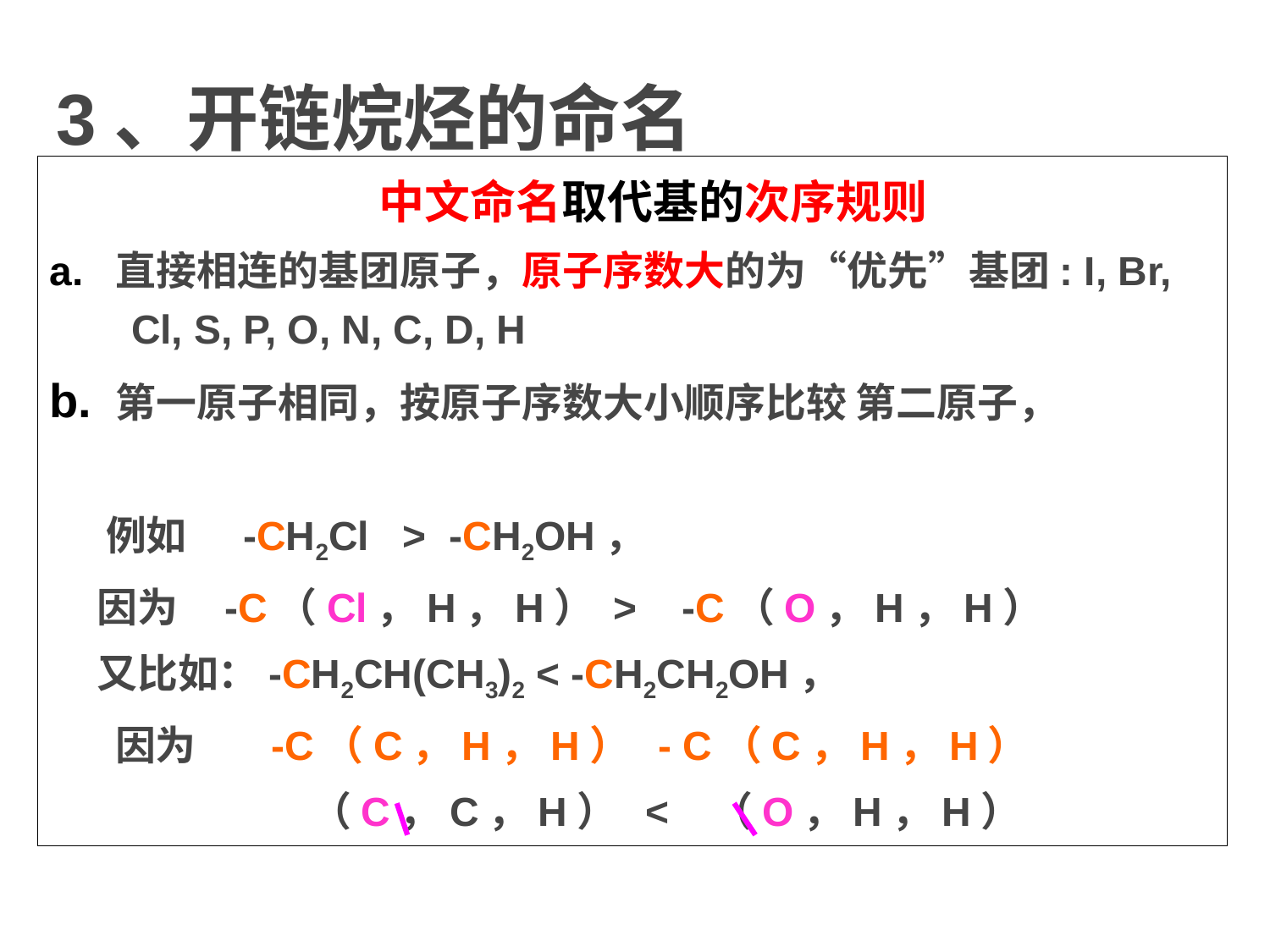

# 3、开链烷烃的命名
   中文命名取代基的次序规则
a.  直接相连的基团原子，原子序数大的为“优先”基团: I, Br, Cl, S, P, O, N, C, D, H
b. 第一原子相同，按原子序数大小顺序比较 第二原子，

     例如     -CH2Cl   >  -CH2OH，
    因为    -C（Cl，H，H） >    -C（O，H，H）
    又比如：-CH2CH(CH3)2 < -CH2CH2OH，
      因为       -C（C，H，H）  - C（C，H，H）
                           （C，C，H）  <   （O，H，H）